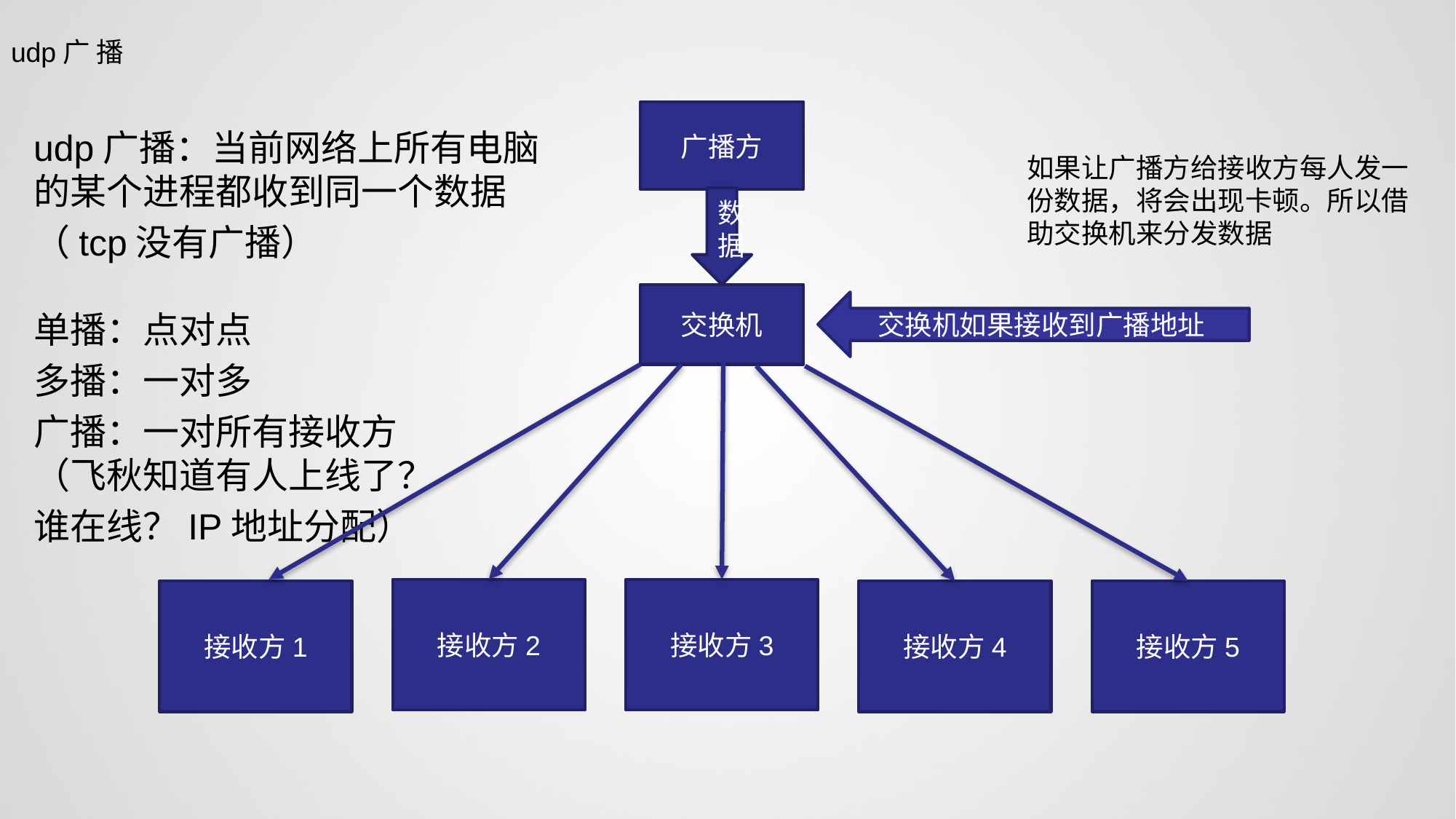

udp广 播
广播方
udp广播：当前网络上所有电脑
的某个进程都收到同一个数据
（tcp没有广播）
单播：点对点
多播：一对多
广播：一对所有接收方
（飞秋知道有人上线了？
谁在线？IP地址分配）
如果让广播方给接收方每人发一份数据，将会出现卡顿。所以借助交换机来分发数据
数据
交换机
交换机如果接收到广播地址
接收方2
接收方3
接收方1
接收方4
接收方5